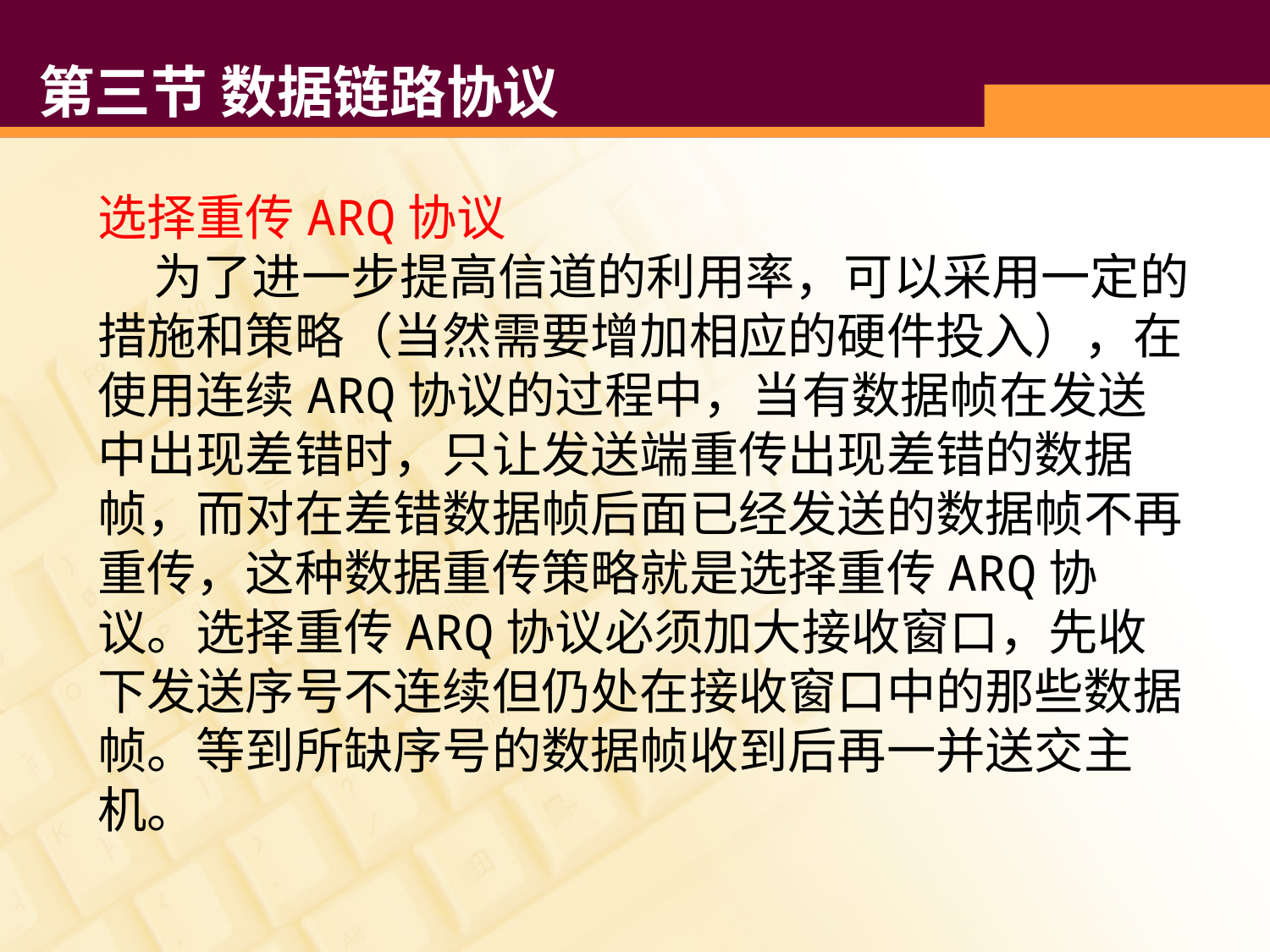

# 第三节 数据链路协议
选择重传ARQ协议
    为了进一步提高信道的利用率，可以采用一定的措施和策略（当然需要增加相应的硬件投入），在使用连续ARQ协议的过程中，当有数据帧在发送中出现差错时，只让发送端重传出现差错的数据帧，而对在差错数据帧后面已经发送的数据帧不再重传，这种数据重传策略就是选择重传ARQ协议。选择重传ARQ协议必须加大接收窗口，先收下发送序号不连续但仍处在接收窗口中的那些数据帧。等到所缺序号的数据帧收到后再一并送交主机。